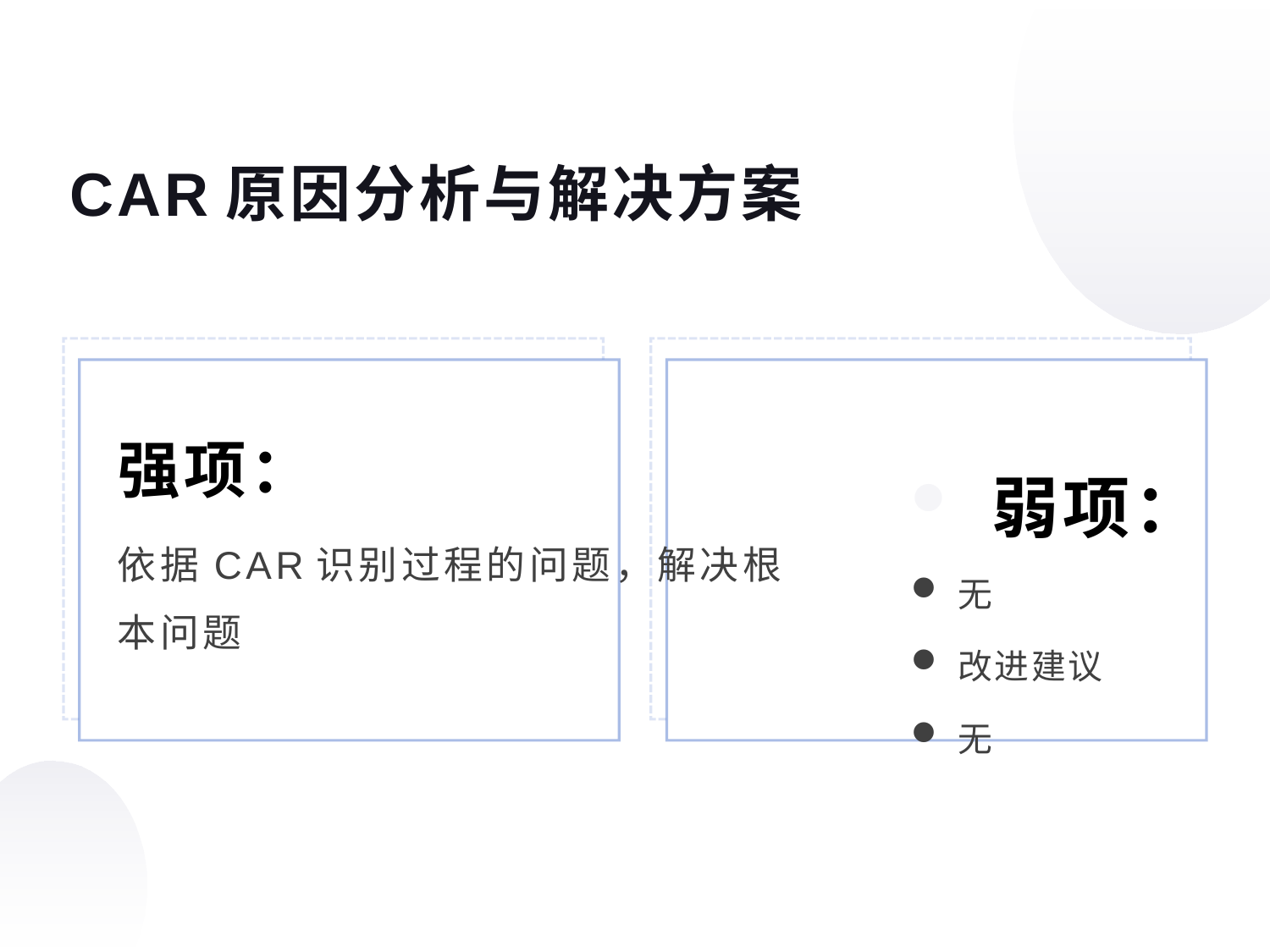

CAR原因分析与解决方案

弱项：
强项：
依据CAR识别过程的问题，解决根本问题
无
改进建议
无